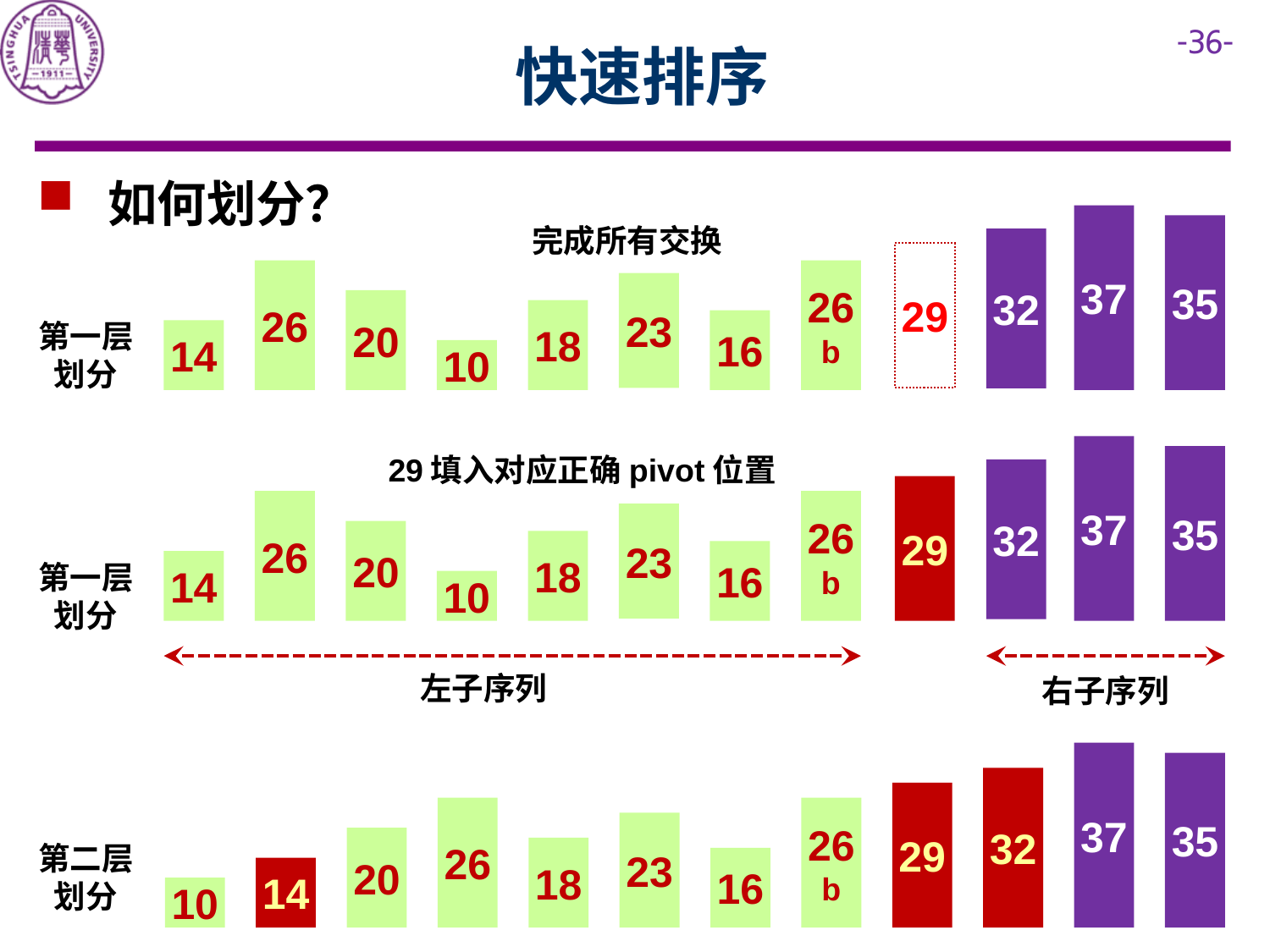

# 快速排序
 如何划分？
37
完成所有交换
35
32
29
26
26
b
23
20
18
第一层
划分
16
14
10
37
29填入对应正确pivot位置
35
32
29
26
26
b
23
20
18
16
14
第一层
划分
10
左子序列
右子序列
37
35
32
29
26
26
b
23
20
第二层
划分
18
16
14
10